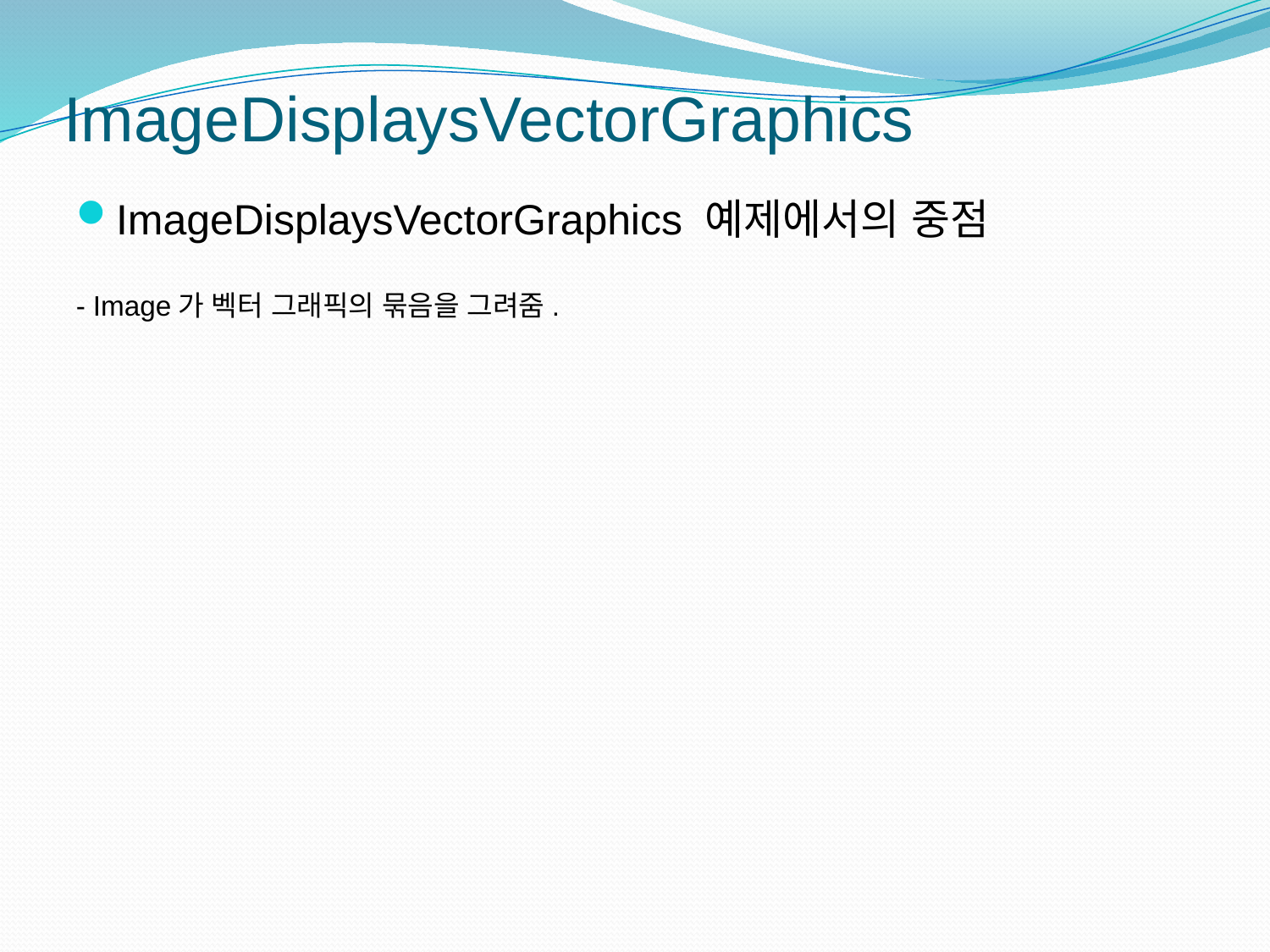

# ImageDisplaysVectorGraphics
ImageDisplaysVectorGraphics 예제에서의 중점

- Image가 벡터 그래픽의 묶음을 그려줌.